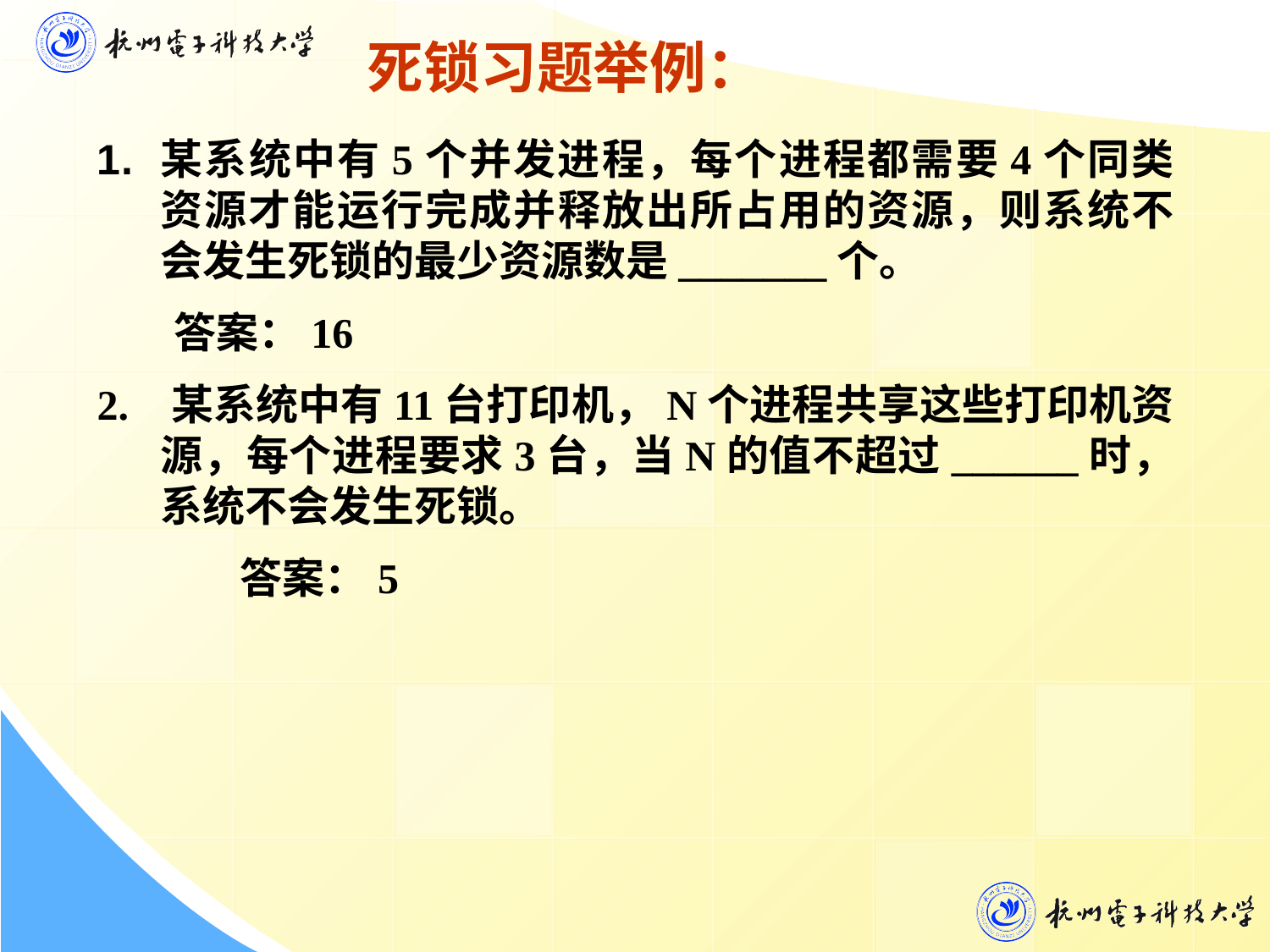

死锁习题举例：
某系统中有5个并发进程，每个进程都需要4个同类资源才能运行完成并释放出所占用的资源，则系统不会发生死锁的最少资源数是_______个。
       答案：16
2.   某系统中有11台打印机，N个进程共享这些打印机资源，每个进程要求3台，当N的值不超过______时，系统不会发生死锁。
              答案：5